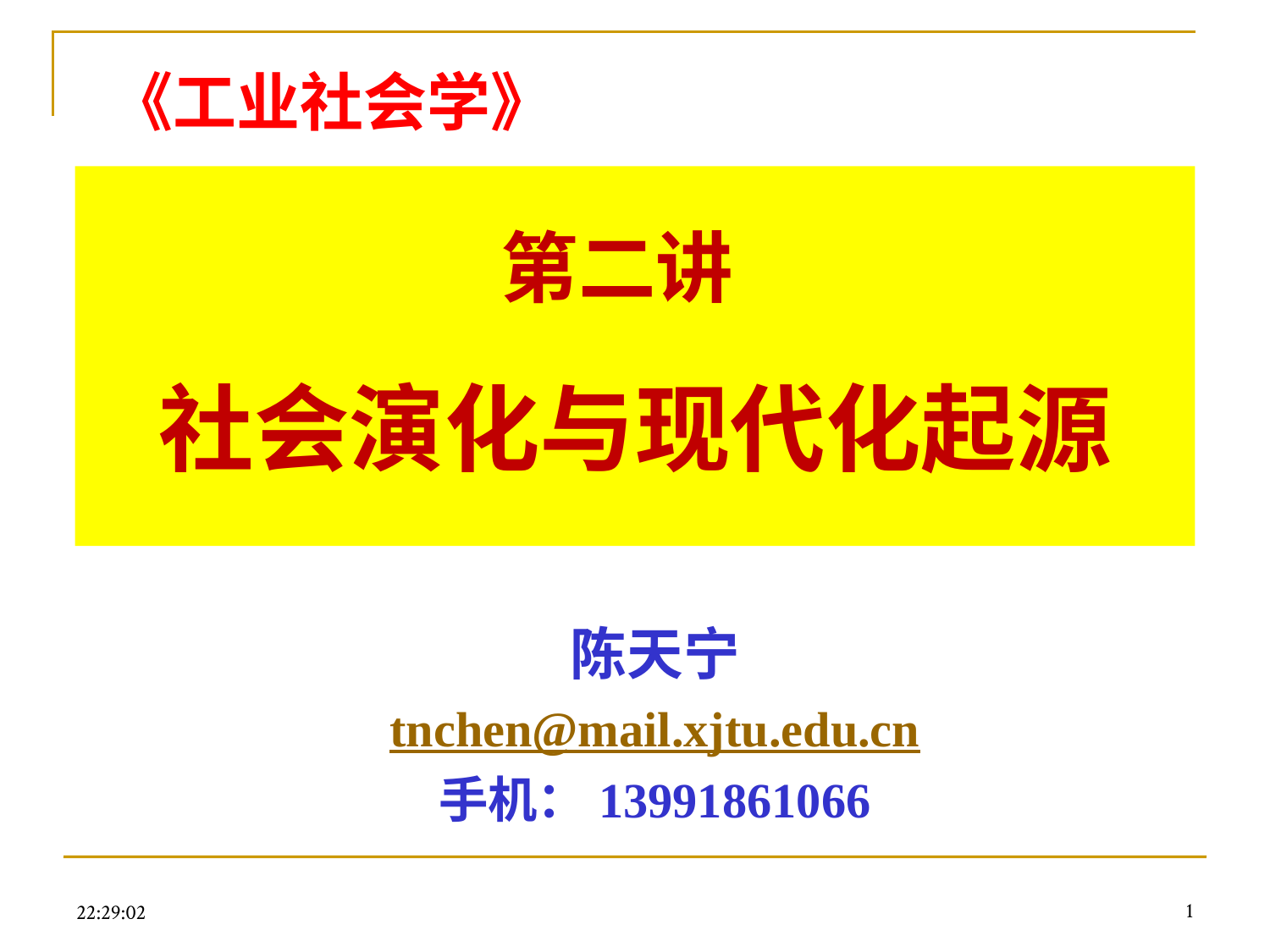

《工业社会学》
# 第二讲 社会演化与现代化起源
陈天宁
tnchen@mail.xjtu.edu.cn
手机：13991861066
22:29:02
1